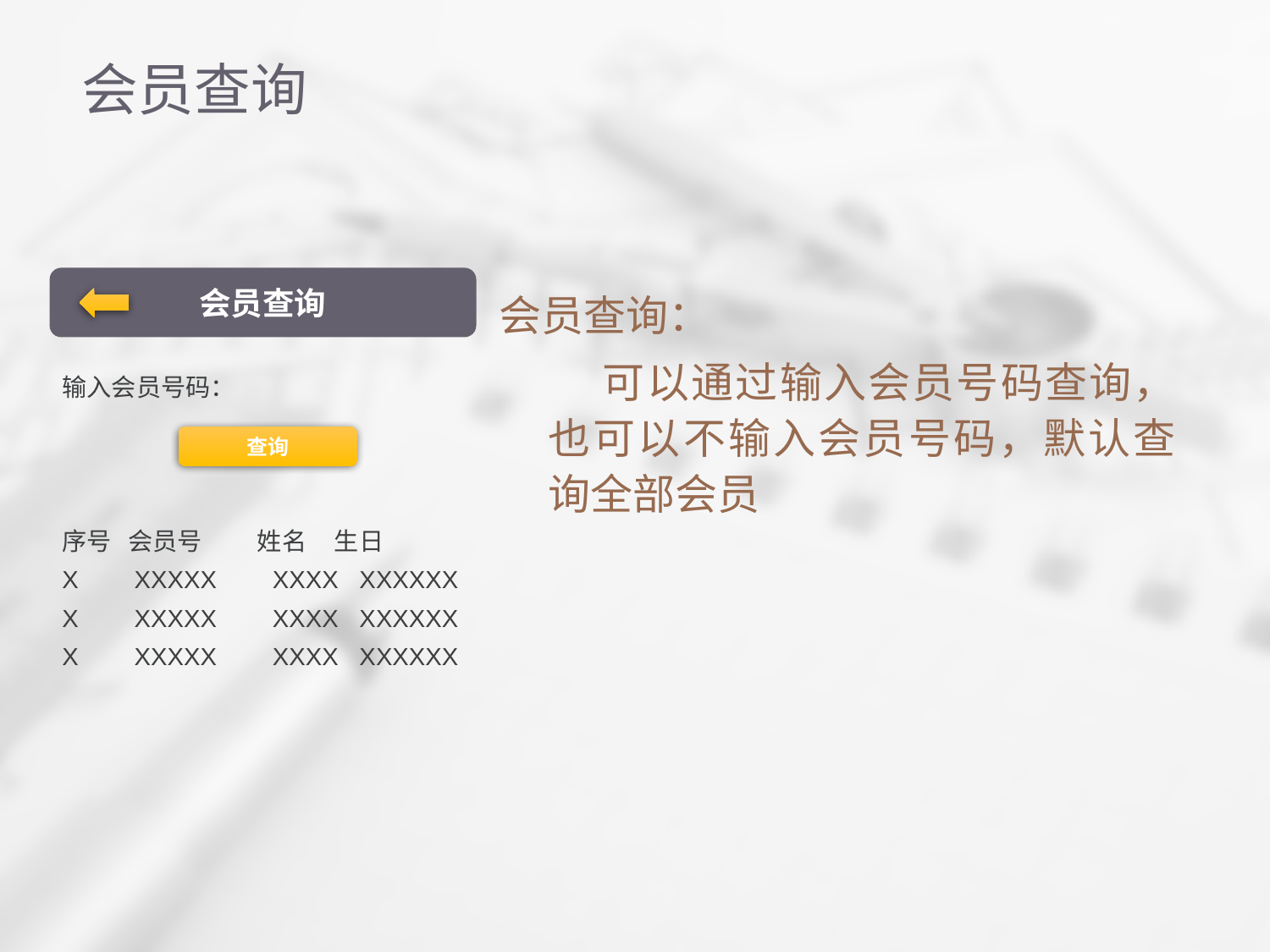

# 会员查询
会员查询
会员查询：
        可以通过输入会员号码查询，也可以不输入会员号码，默认查询全部会员

输入会员号码：

序号   会员号          姓名     生日
X        XXXXX        XXXX   XXXXXX
X        XXXXX        XXXX   XXXXXX
X        XXXXX        XXXX   XXXXXX
查询